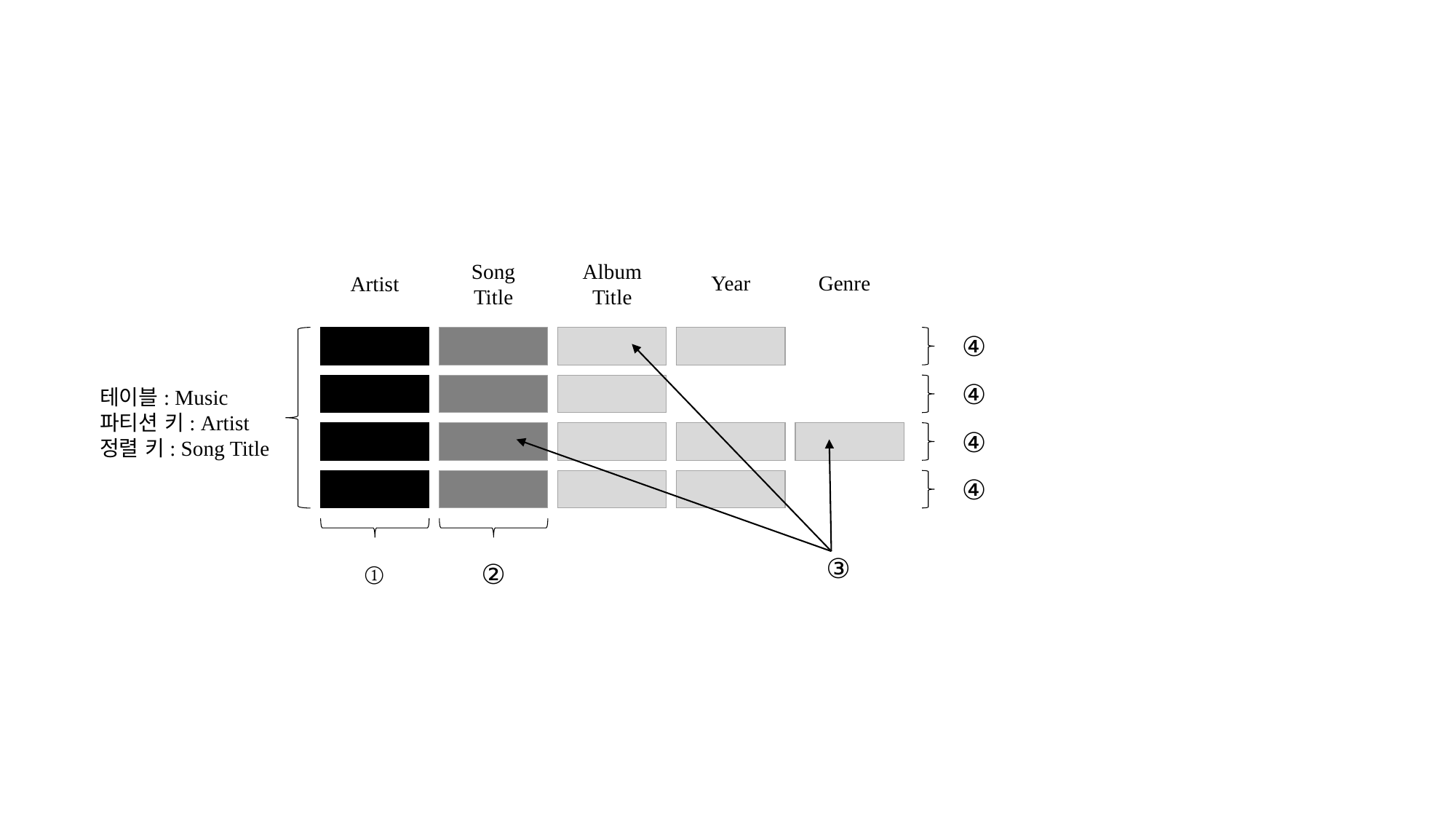

Song
Title
Album
Title
Genre
Year
Artist
④

④

테이블: Music
파티션 키: Artist
정렬 키: Song Title
④

④

③
①
②